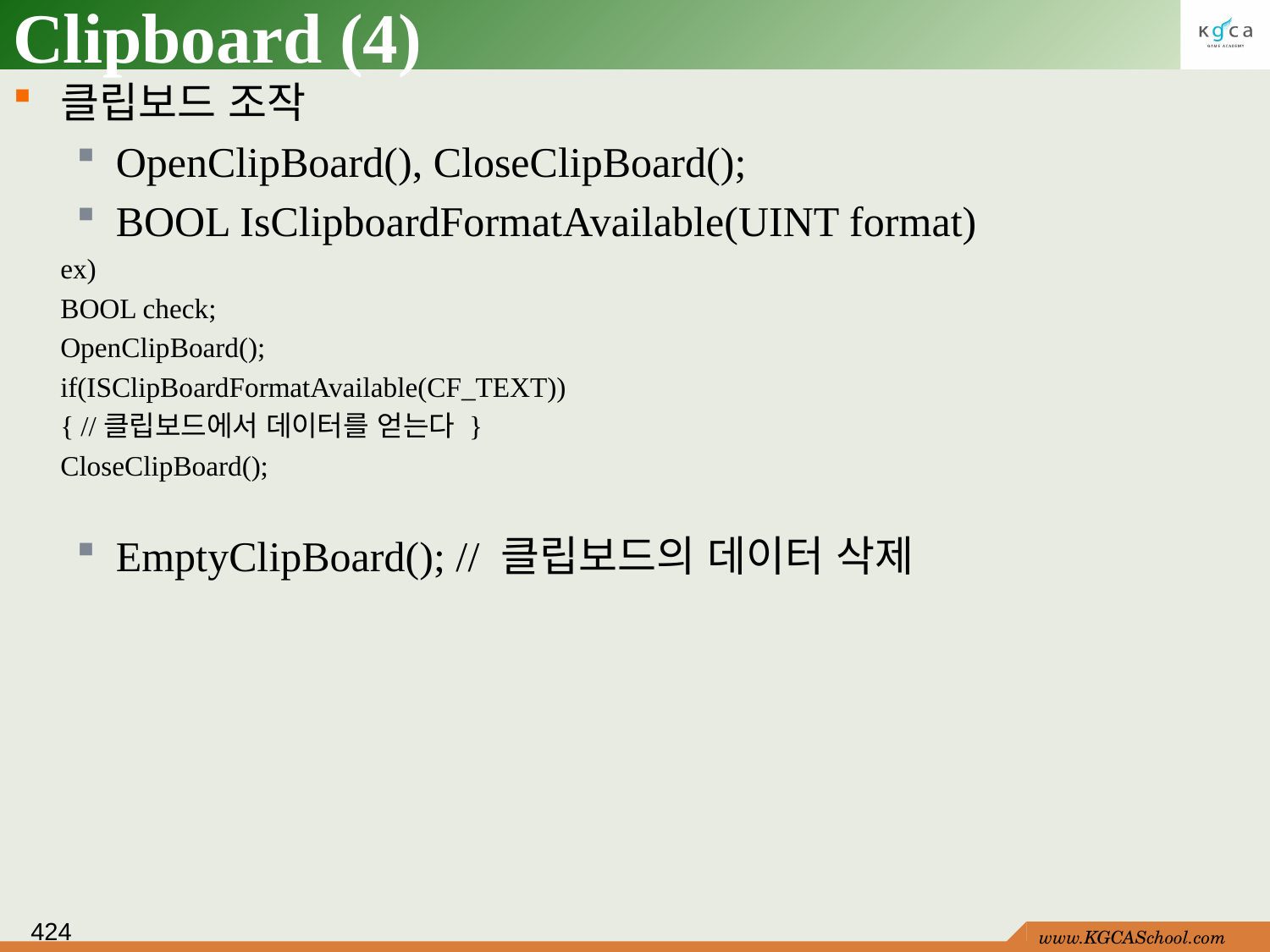

# Clipboard (4)
클립보드 조작
OpenClipBoard(), CloseClipBoard();
BOOL IsClipboardFormatAvailable(UINT format)
	ex)
	BOOL check;
	OpenClipBoard();
	if(ISClipBoardFormatAvailable(CF_TEXT))
	{ //클립보드에서 데이터를 얻는다 }
	CloseClipBoard();

EmptyClipBoard(); // 클립보드의 데이터 삭제

424